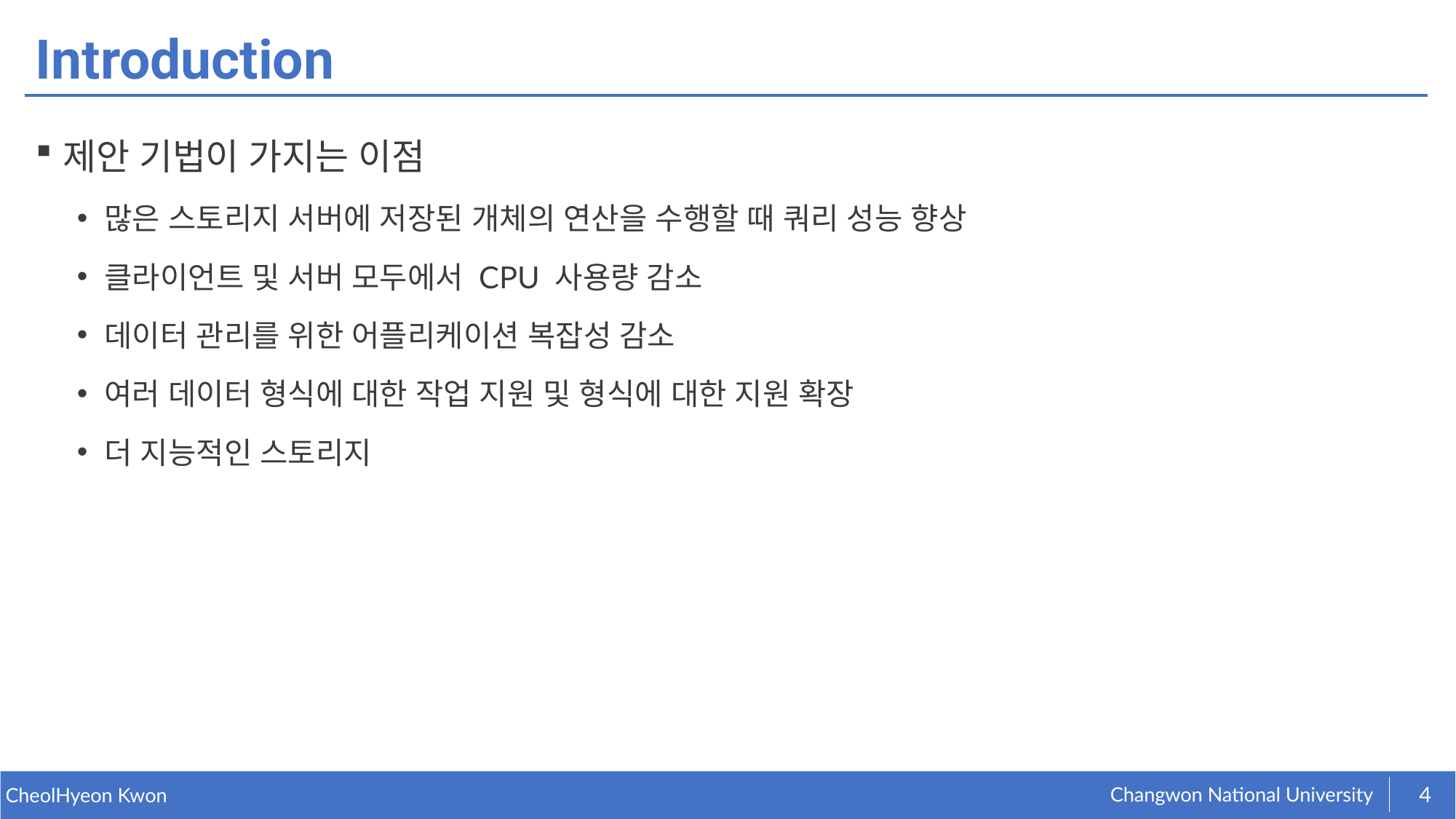

# Introduction
제안 기법이 가지는 이점
많은 스토리지 서버에 저장된 개체의 연산을 수행할 때 쿼리 성능 향상
클라이언트 및 서버 모두에서 CPU 사용량 감소
데이터 관리를 위한 어플리케이션 복잡성 감소
여러 데이터 형식에 대한 작업 지원 및 형식에 대한 지원 확장
더 지능적인 스토리지
4